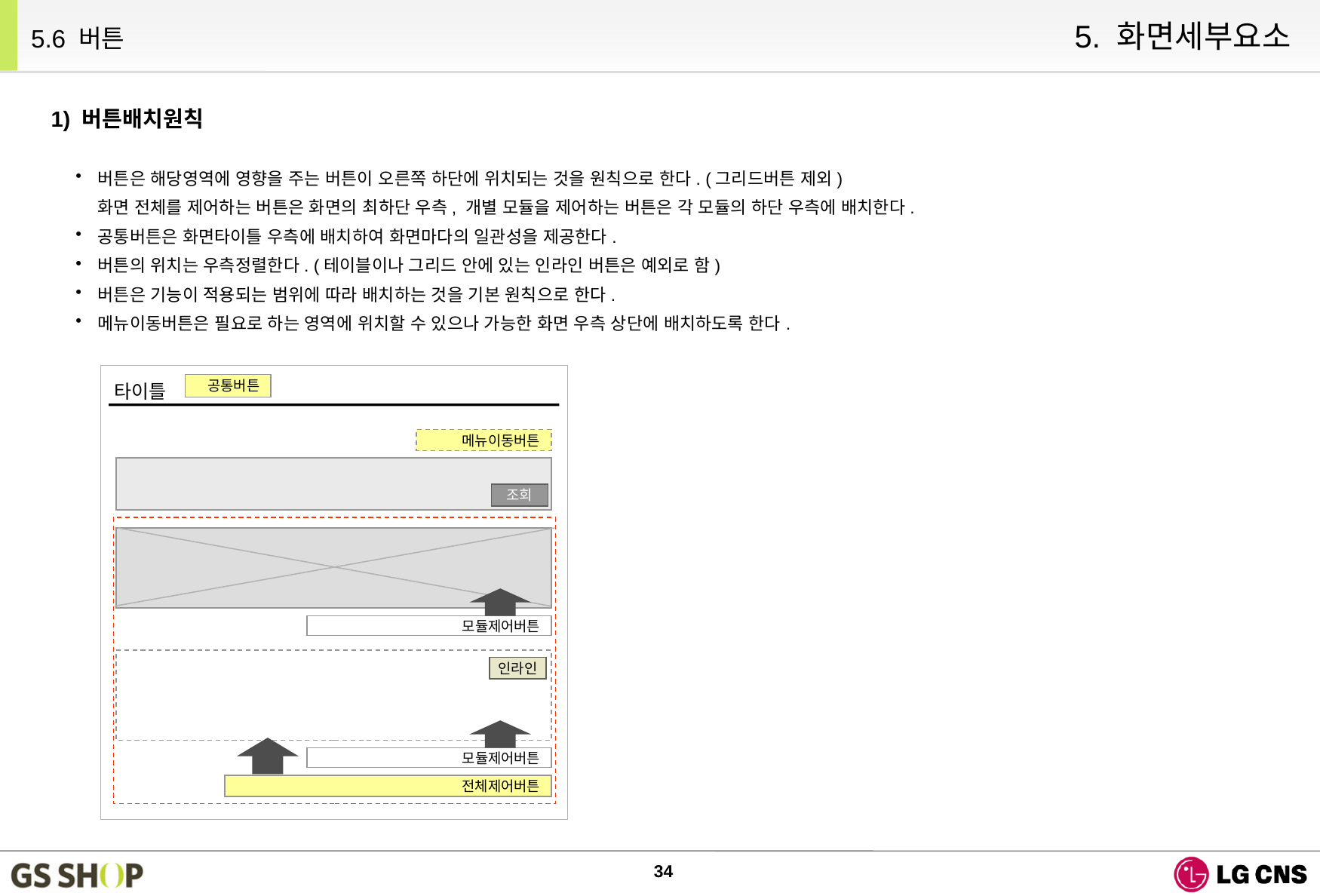

5. 화면세부요소
5.6 버튼
1) 버튼배치원칙
버튼은 해당영역에 영향을 주는 버튼이 오른쪽 하단에 위치되는 것을 원칙으로 한다. (그리드버튼 제외)
화면 전체를 제어하는 버튼은 화면의 최하단 우측, 개별 모듈을 제어하는 버튼은 각 모듈의 하단 우측에 배치한다.
공통버튼은 화면타이틀 우측에 배치하여 화면마다의 일관성을 제공한다.
버튼의 위치는 우측정렬한다. (테이블이나 그리드 안에 있는 인라인 버튼은 예외로 함)
버튼은 기능이 적용되는 범위에 따라 배치하는 것을 기본 원칙으로 한다.
메뉴이동버튼은 필요로 하는 영역에 위치할 수 있으나 가능한 화면 우측 상단에 배치하도록 한다.

타이틀
공통버튼

메뉴이동버튼

조회

모듈제어버튼

인라인

모듈제어버튼
전체제어버튼